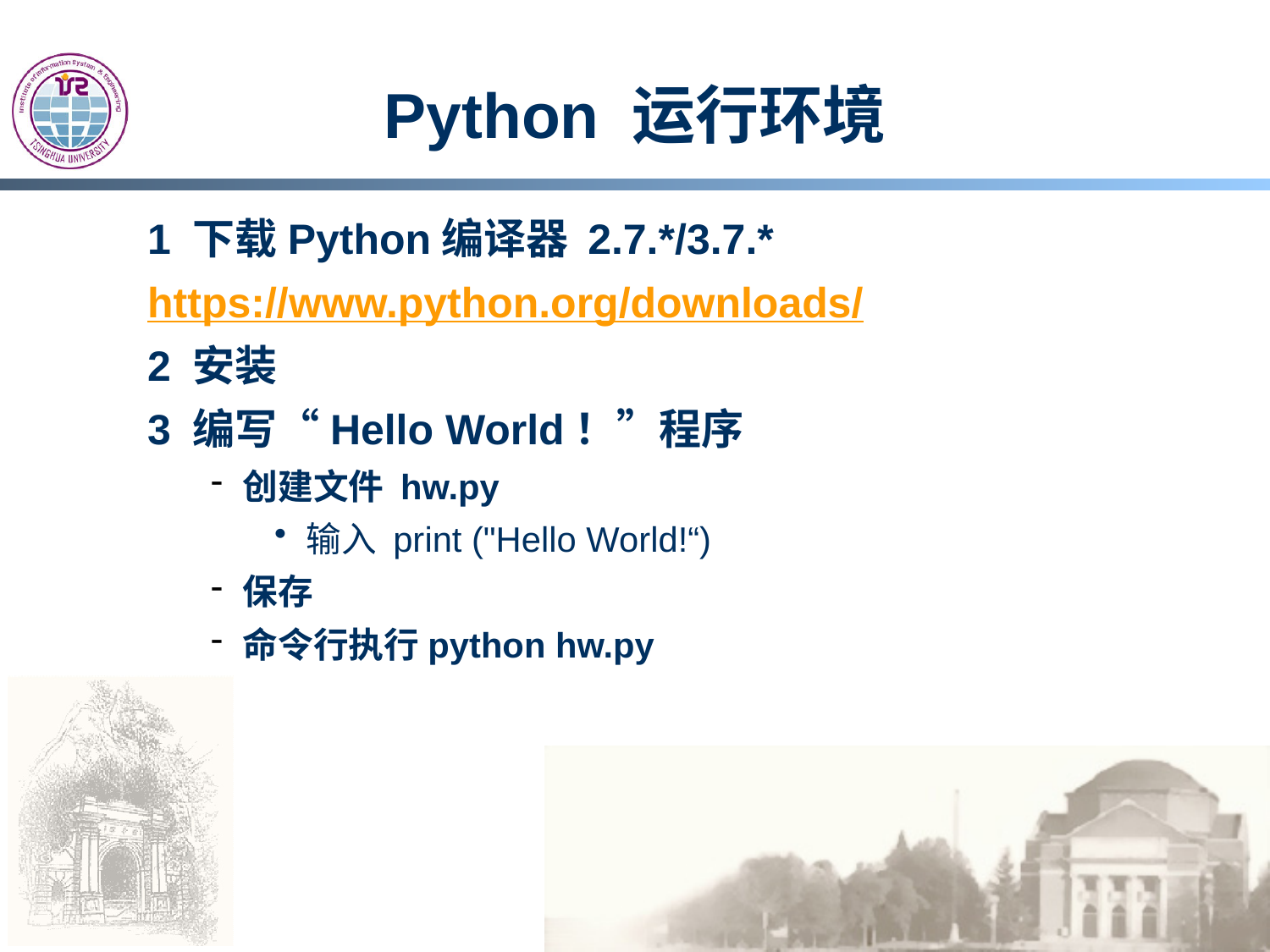

# Python 运行环境
1 下载Python编译器 2.7.*/3.7.*
https://www.python.org/downloads/
2 安装
3 编写“Hello World！”程序
创建文件 hw.py
输入 print ("Hello World!“)
保存
命令行执行python hw.py